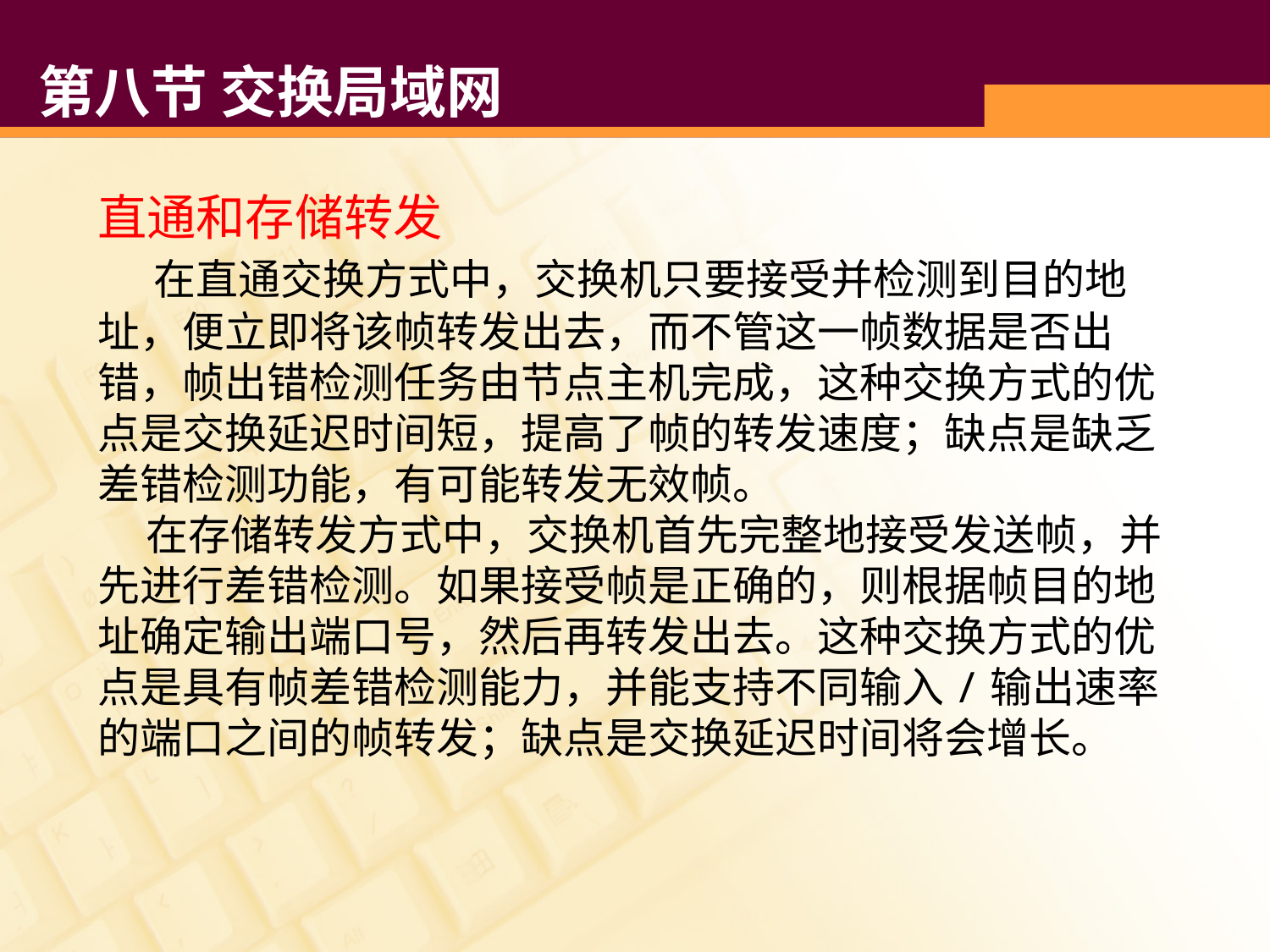

# 第八节 交换局域网
直通和存储转发
    在直通交换方式中，交换机只要接受并检测到目的地址，便立即将该帧转发出去，而不管这一帧数据是否出错，帧出错检测任务由节点主机完成，这种交换方式的优点是交换延迟时间短，提高了帧的转发速度；缺点是缺乏差错检测功能，有可能转发无效帧。
    在存储转发方式中，交换机首先完整地接受发送帧，并先进行差错检测。如果接受帧是正确的，则根据帧目的地址确定输出端口号，然后再转发出去。这种交换方式的优点是具有帧差错检测能力，并能支持不同输入/输出速率的端口之间的帧转发；缺点是交换延迟时间将会增长。